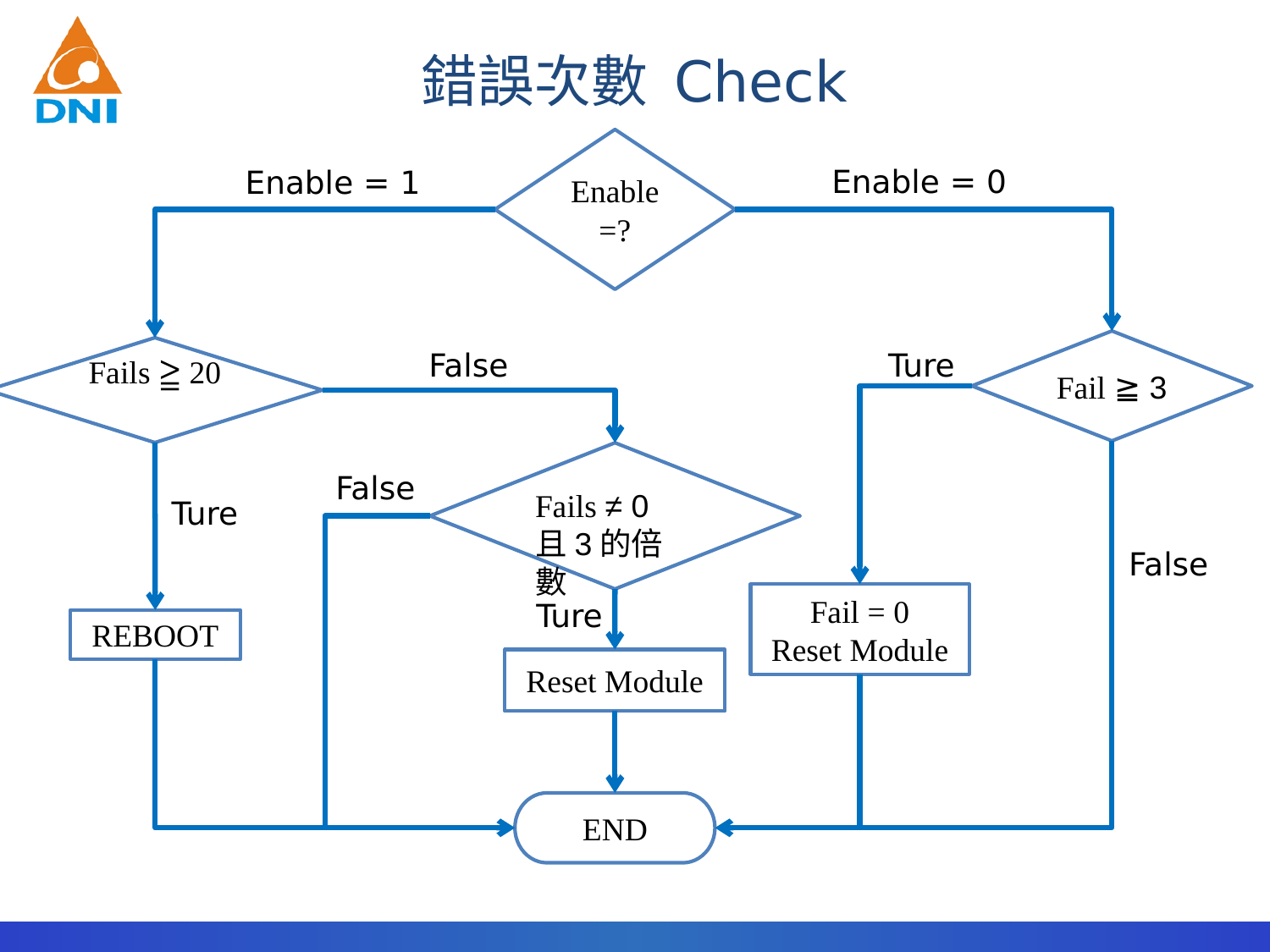

# 錯誤次數 Check
Enable=?
Enable = 0
Enable = 1
Fail ≧ 3
Fails ≧ 20

False
Ture
Fails ≠ 0 且3的倍數
False
Ture
False
Fail = 0
Reset Module
Ture
REBOOT
Reset Module
END